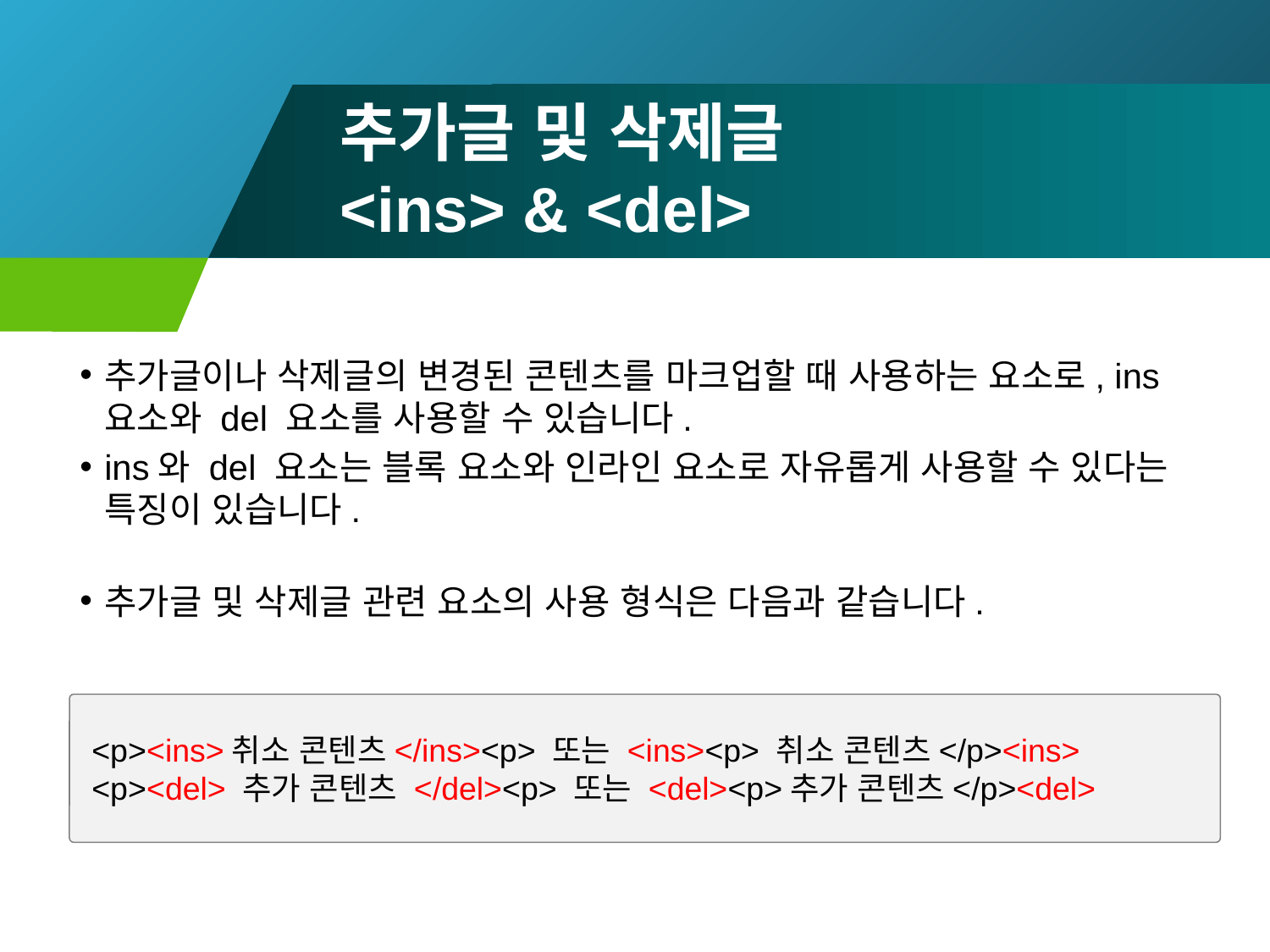

# 추가글 및 삭제글 <ins> & <del>

추가글이나 삭제글의 변경된 콘텐츠를 마크업할 때 사용하는 요소로, ins 요소와 del 요소를 사용할 수 있습니다.
ins와 del 요소는 블록 요소와 인라인 요소로 자유롭게 사용할 수 있다는 특징이 있습니다.
추가글 및 삭제글 관련 요소의 사용 형식은 다음과 같습니다.

<p><ins>취소 콘텐츠</ins><p> 또는 <ins><p> 취소 콘텐츠</p><ins>
<p><del> 추가 콘텐츠 </del><p> 또는 <del><p>추가 콘텐츠</p><del>